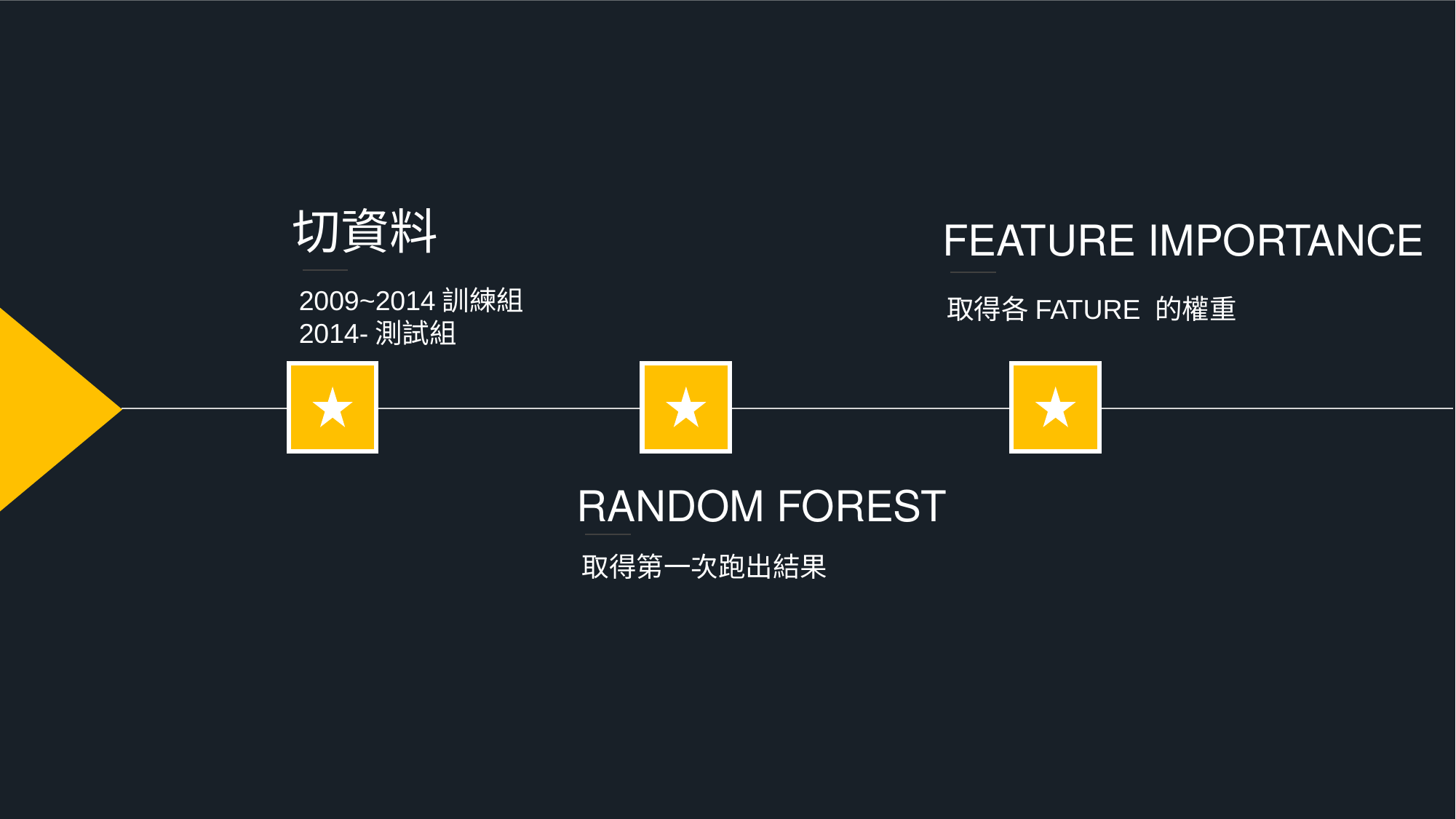

切資料
FEATURE IMPORTANCE

取得各FATURE 的權重

2009~2014訓練組
2014-測試組

RANDOM FOREST

取得第一次跑出結果